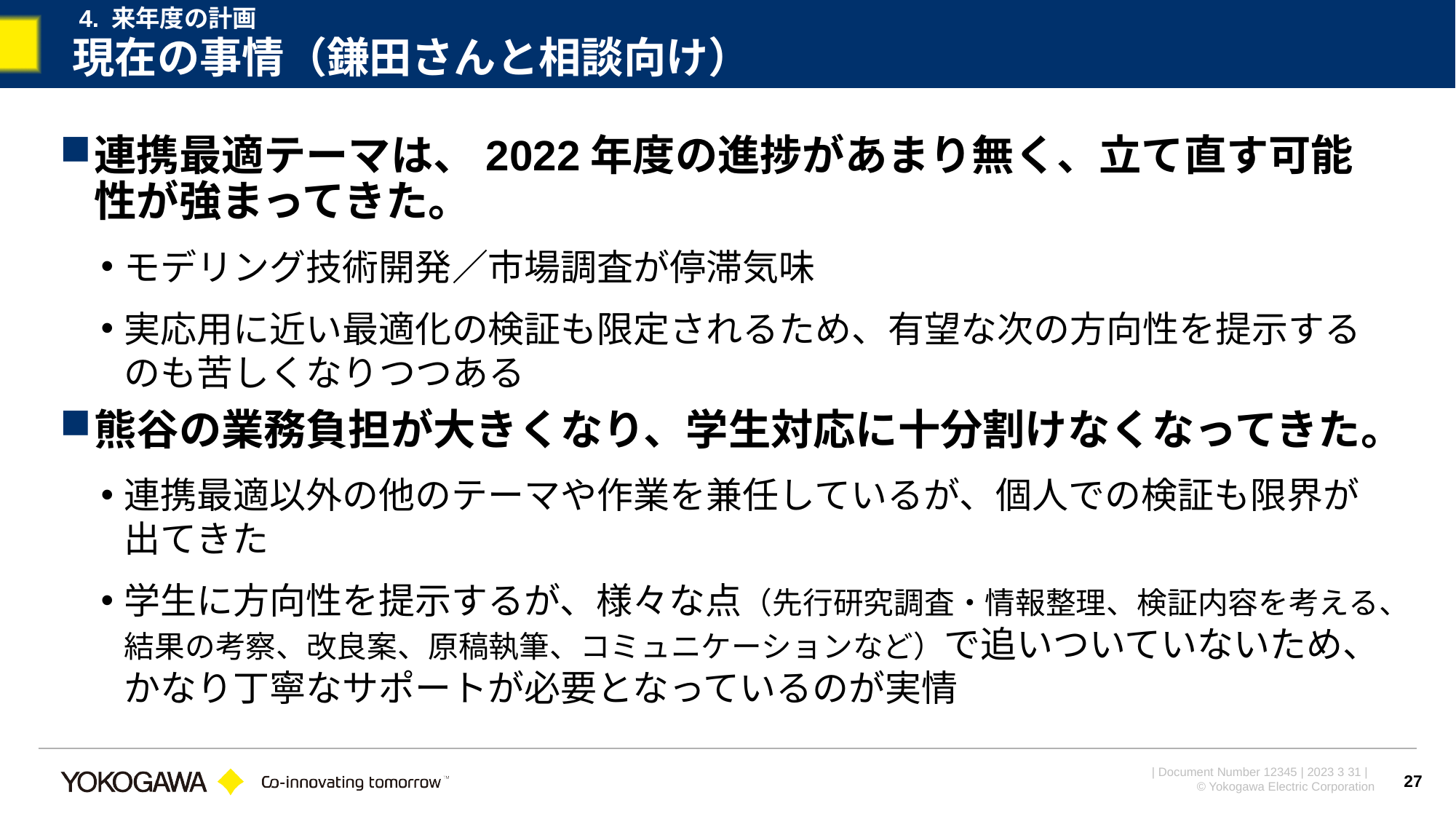

4. 来年度の計画
# 現在の事情（鎌田さんと相談向け）
連携最適テーマは、2022年度の進捗があまり無く、立て直す可能性が強まってきた。
モデリング技術開発／市場調査が停滞気味
実応用に近い最適化の検証も限定されるため、有望な次の方向性を提示するのも苦しくなりつつある
熊谷の業務負担が大きくなり、学生対応に十分割けなくなってきた。
連携最適以外の他のテーマや作業を兼任しているが、個人での検証も限界が出てきた
学生に方向性を提示するが、様々な点（先行研究調査・情報整理、検証内容を考える、結果の考察、改良案、原稿執筆、コミュニケーションなど）で追いついていないため、かなり丁寧なサポートが必要となっているのが実情
27